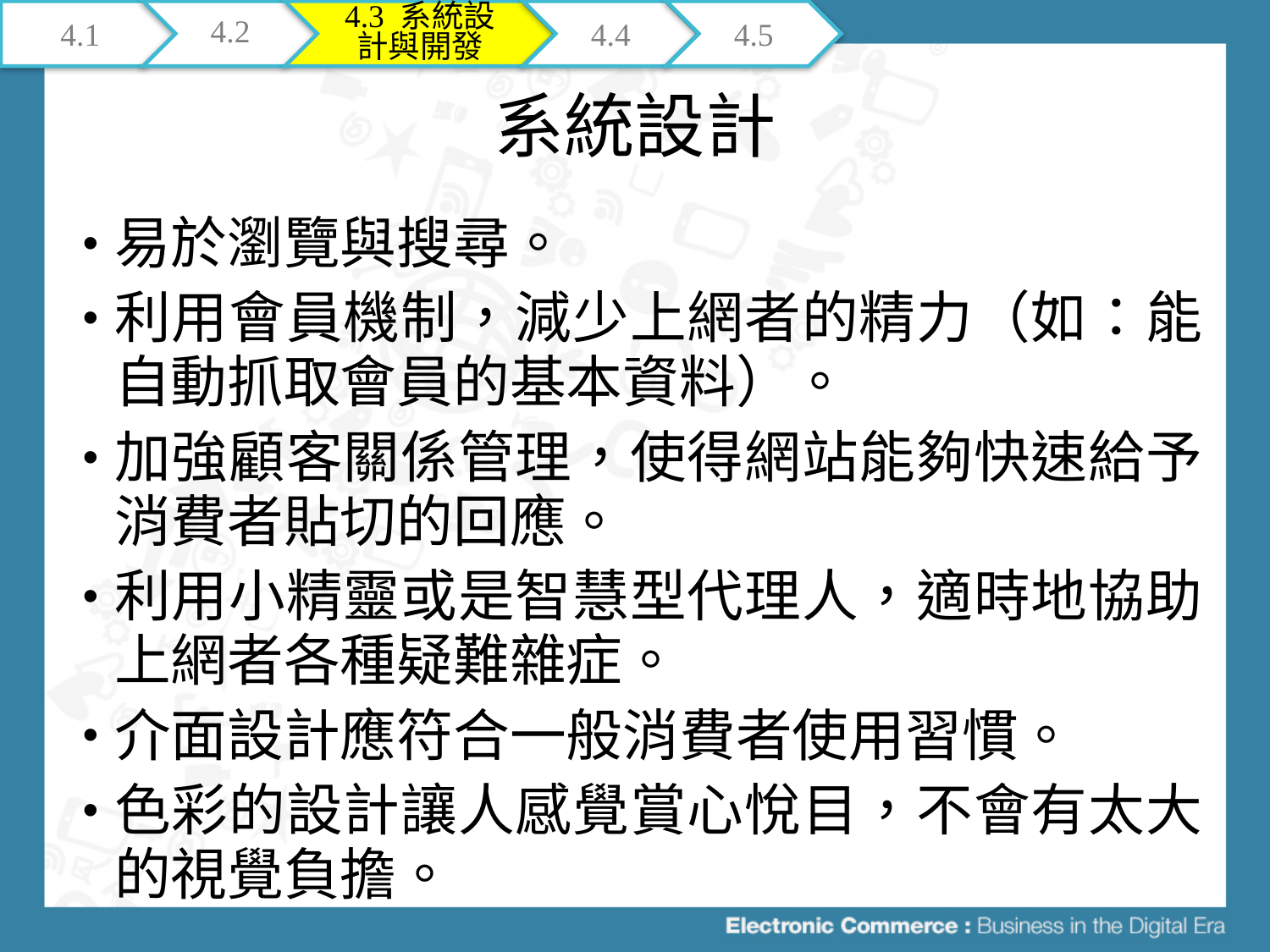

4.1
4.2
4.3 系統設計與開發
4.4
4.5
# 系統設計
易於瀏覽與搜尋。
利用會員機制，減少上網者的精力（如：能自動抓取會員的基本資料）。
加強顧客關係管理，使得網站能夠快速給予消費者貼切的回應。
利用小精靈或是智慧型代理人，適時地協助上網者各種疑難雜症。
介面設計應符合一般消費者使用習慣。
色彩的設計讓人感覺賞心悅目，不會有太大的視覺負擔。